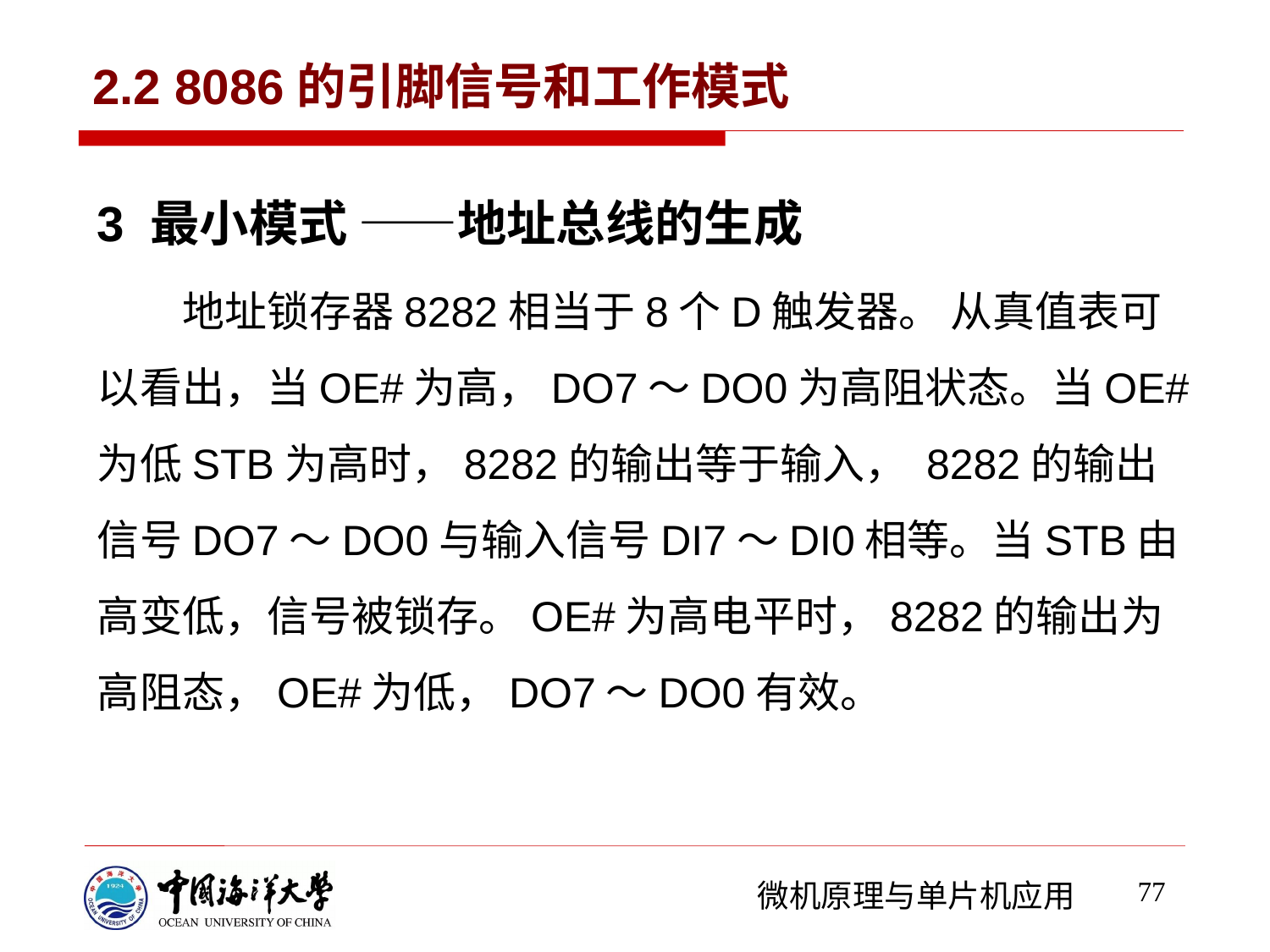

# 2.2 8086的引脚信号和工作模式
3 最小模式 ——地址总线的生成
　　地址锁存器8282相当于8个D触发器。 从真值表可以看出，当OE#为高，DO7～DO0为高阻状态。当OE#为低STB为高时，8282的输出等于输入， 8282的输出信号DO7～DO0与输入信号DI7～DI0相等。当STB由 高变低，信号被锁存。OE#为高电平时，8282的输出为高阻态，OE#为低，DO7～DO0有效。
77